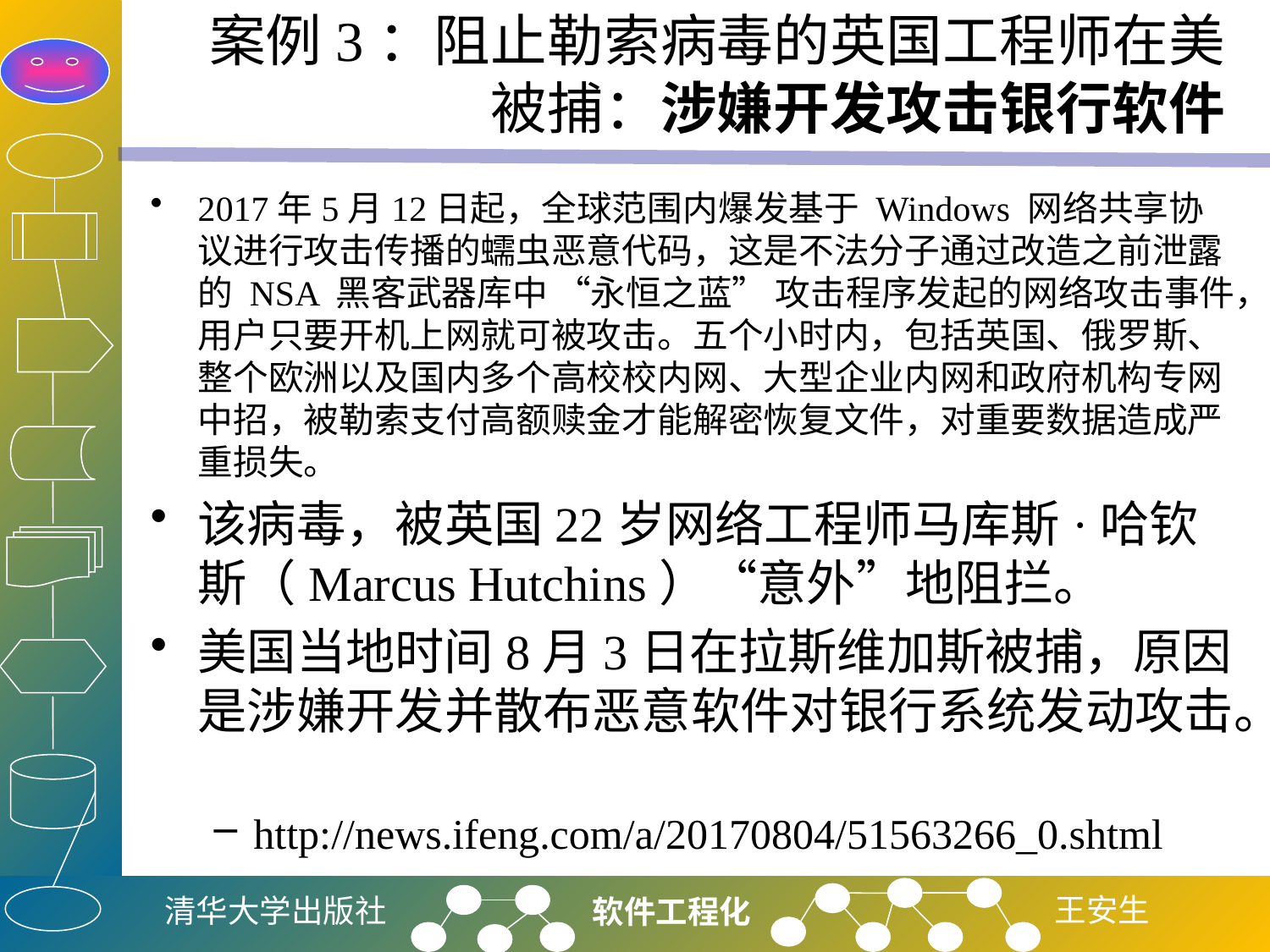

# 案例3：阻止勒索病毒的英国工程师在美被捕：涉嫌开发攻击银行软件
2017年5月12日起，全球范围内爆发基于 Windows 网络共享协议进行攻击传播的蠕虫恶意代码，这是不法分子通过改造之前泄露的 NSA 黑客武器库中 “永恒之蓝” 攻击程序发起的网络攻击事件，用户只要开机上网就可被攻击。五个小时内，包括英国、俄罗斯、整个欧洲以及国内多个高校校内网、大型企业内网和政府机构专网中招，被勒索支付高额赎金才能解密恢复文件，对重要数据造成严重损失。
该病毒，被英国22岁网络工程师马库斯·哈钦斯（Marcus Hutchins）“意外”地阻拦。
美国当地时间8月3日在拉斯维加斯被捕，原因是涉嫌开发并散布恶意软件对银行系统发动攻击。
http://news.ifeng.com/a/20170804/51563266_0.shtml